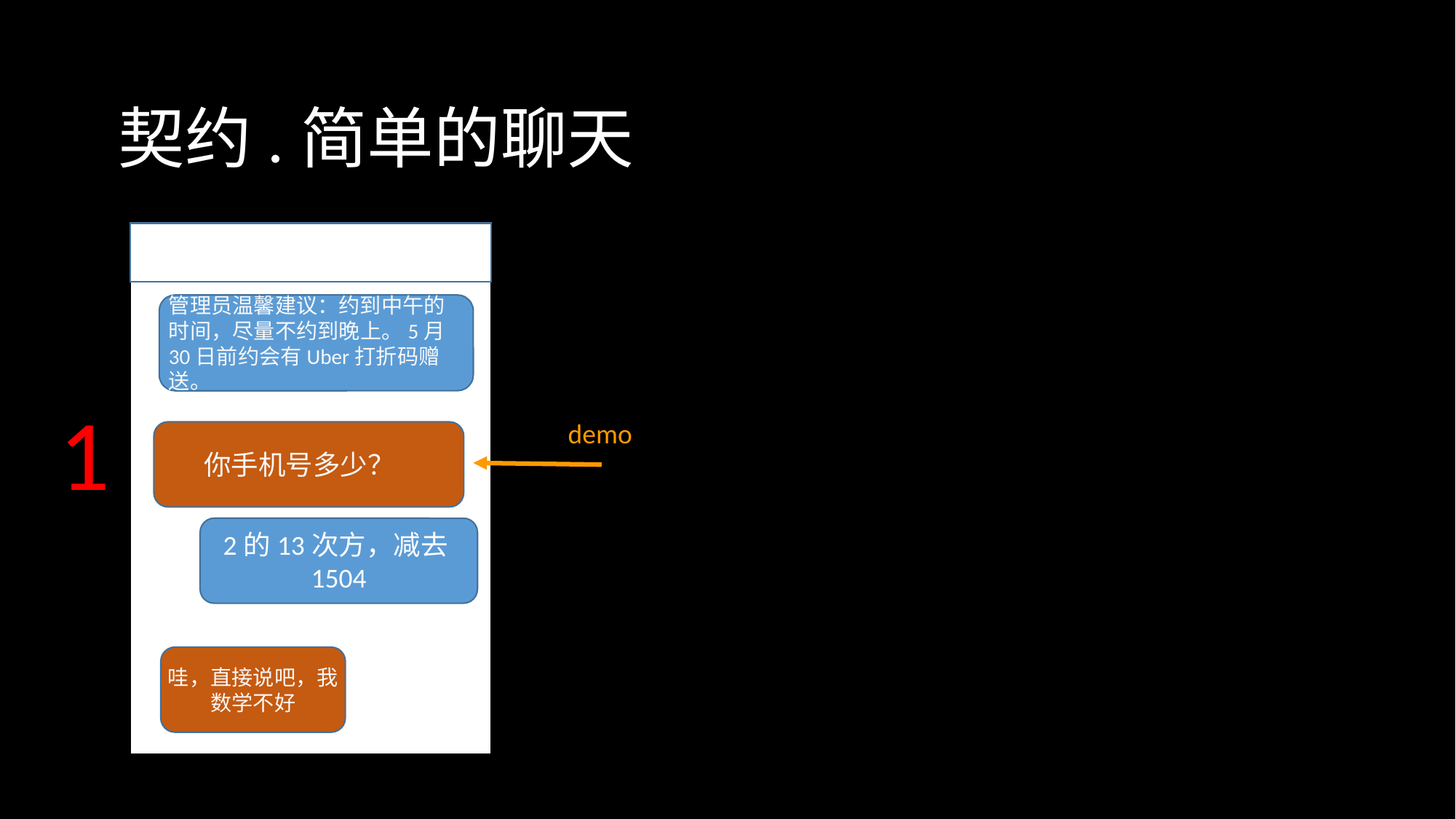

契约.简单的聊天

.
<
和王小川的对话
管理员温馨建议：约到中午的时间，尽量不约到晚上。5月30日前约会有Uber打折码赠送。

1
demo

你手机号多少？

2的13次方，减去1504

哇，直接说吧，我数学不好